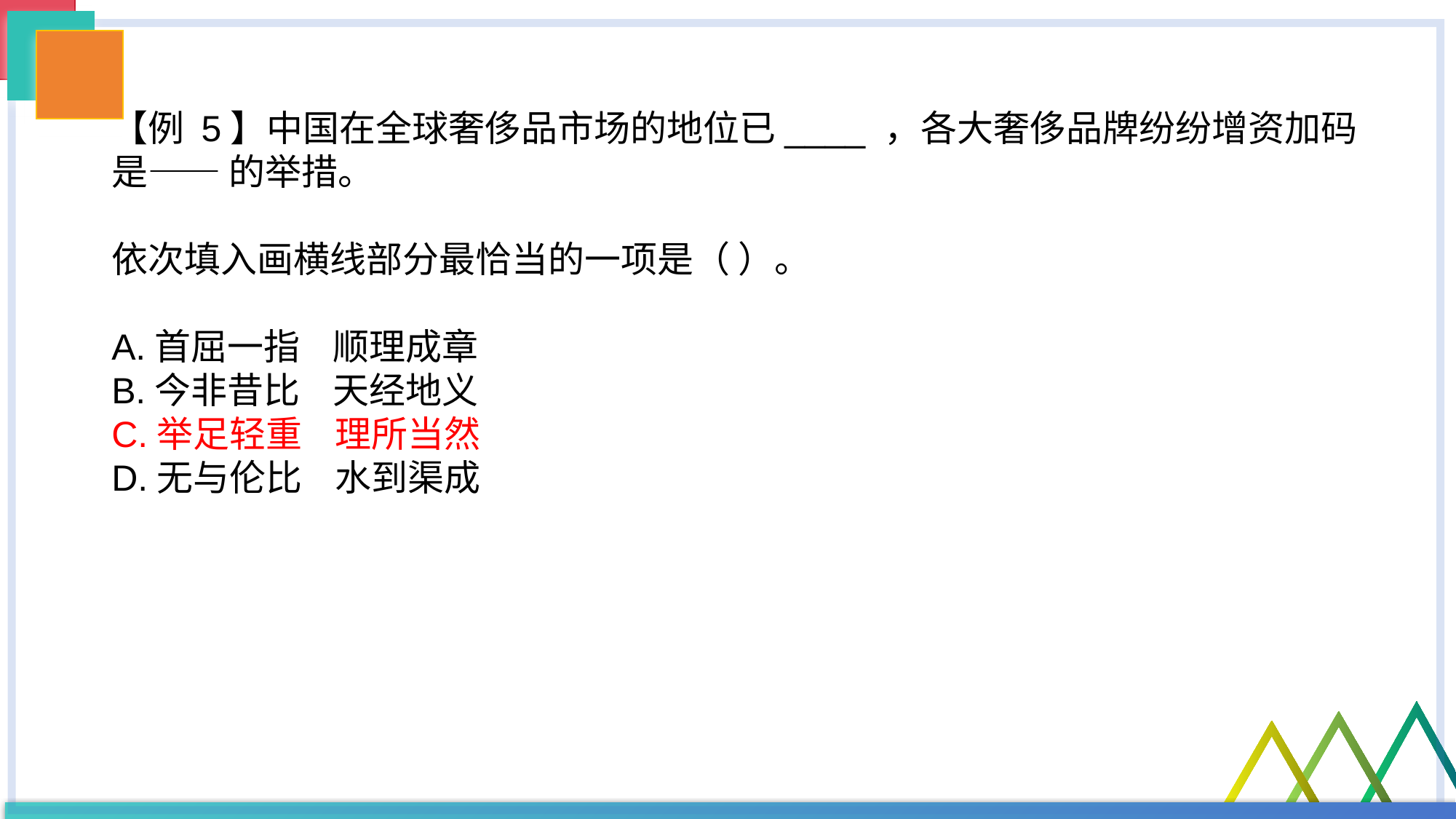

【例 5】中国在全球奢侈品市场的地位已____ ，各大奢侈品牌纷纷增资加码是—— 的举措。

依次填入画横线部分最恰当的一项是（ ）。

A.首屈一指    顺理成章
B.今非昔比    天经地义
C.举足轻重    理所当然
D.无与伦比    水到渠成